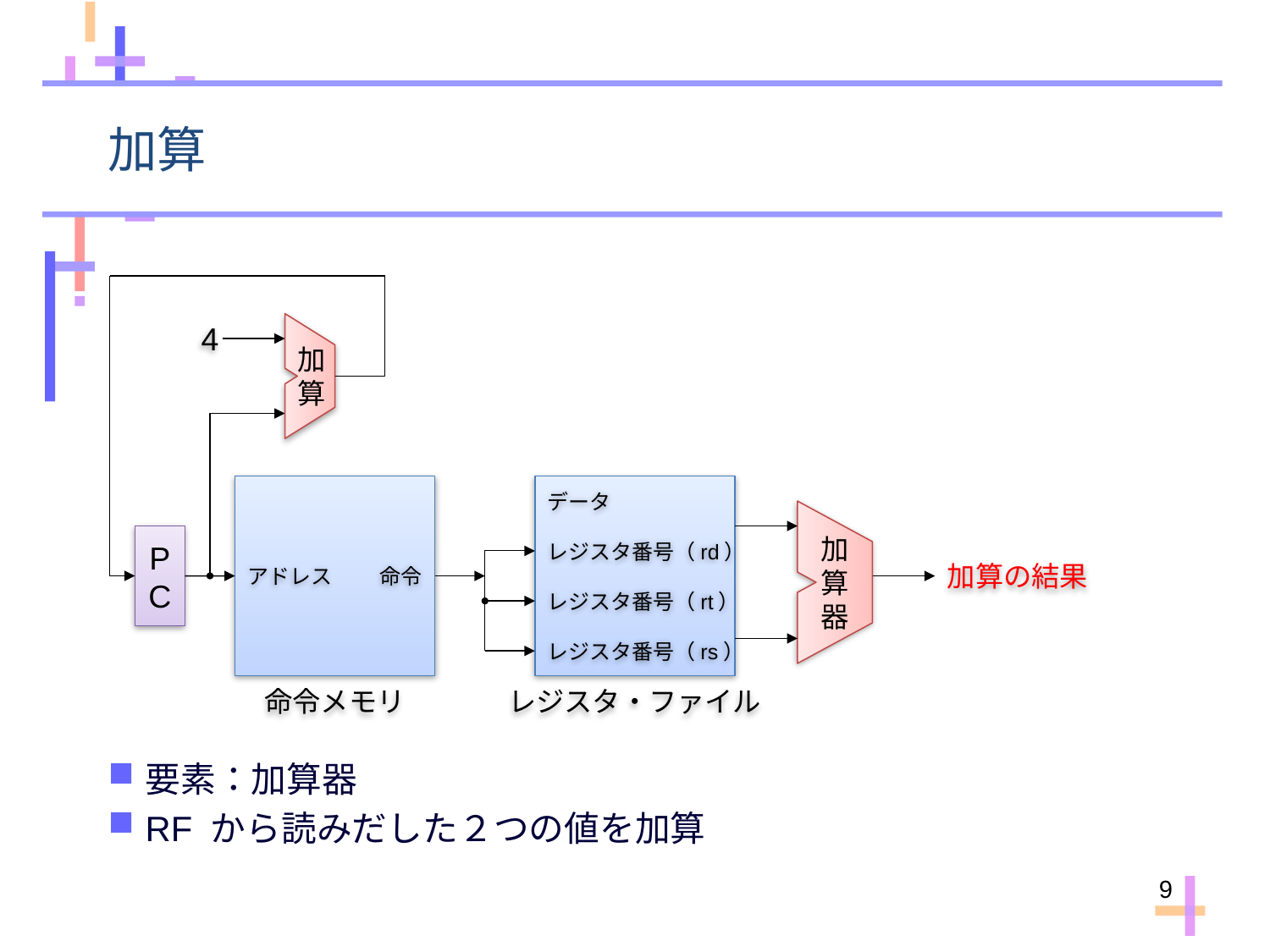

# 加算

4
加算

データ
PC
レジスタ番号（rd）
加算器

アドレス
命令
加算の結果
レジスタ番号（rt）
レジスタ番号（rs）
命令メモリ
レジスタ・ファイル
要素：加算器
RF から読みだした２つの値を加算
9